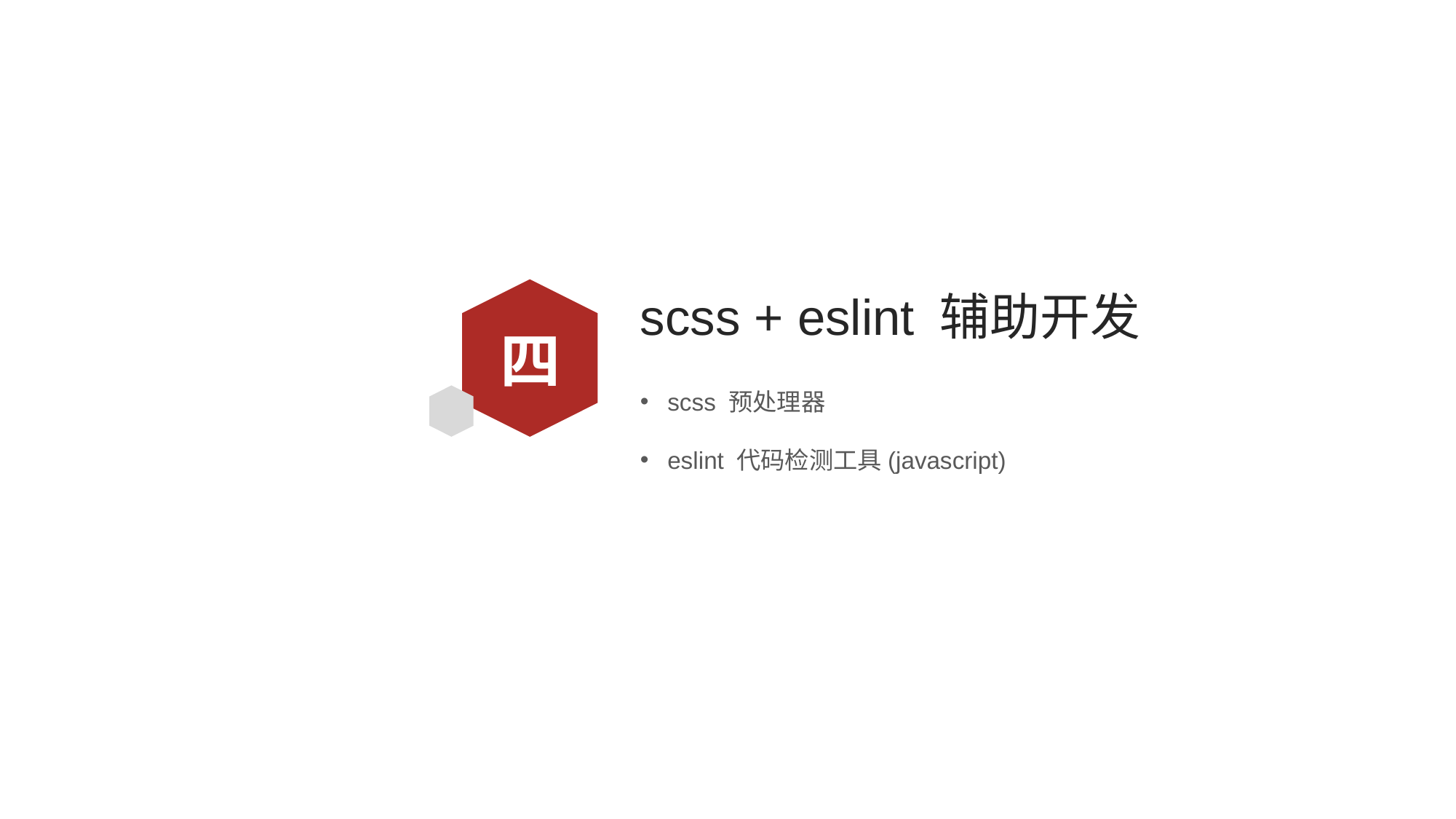

# scss + eslint 辅助开发
四
scss 预处理器
eslint 代码检测工具(javascript)